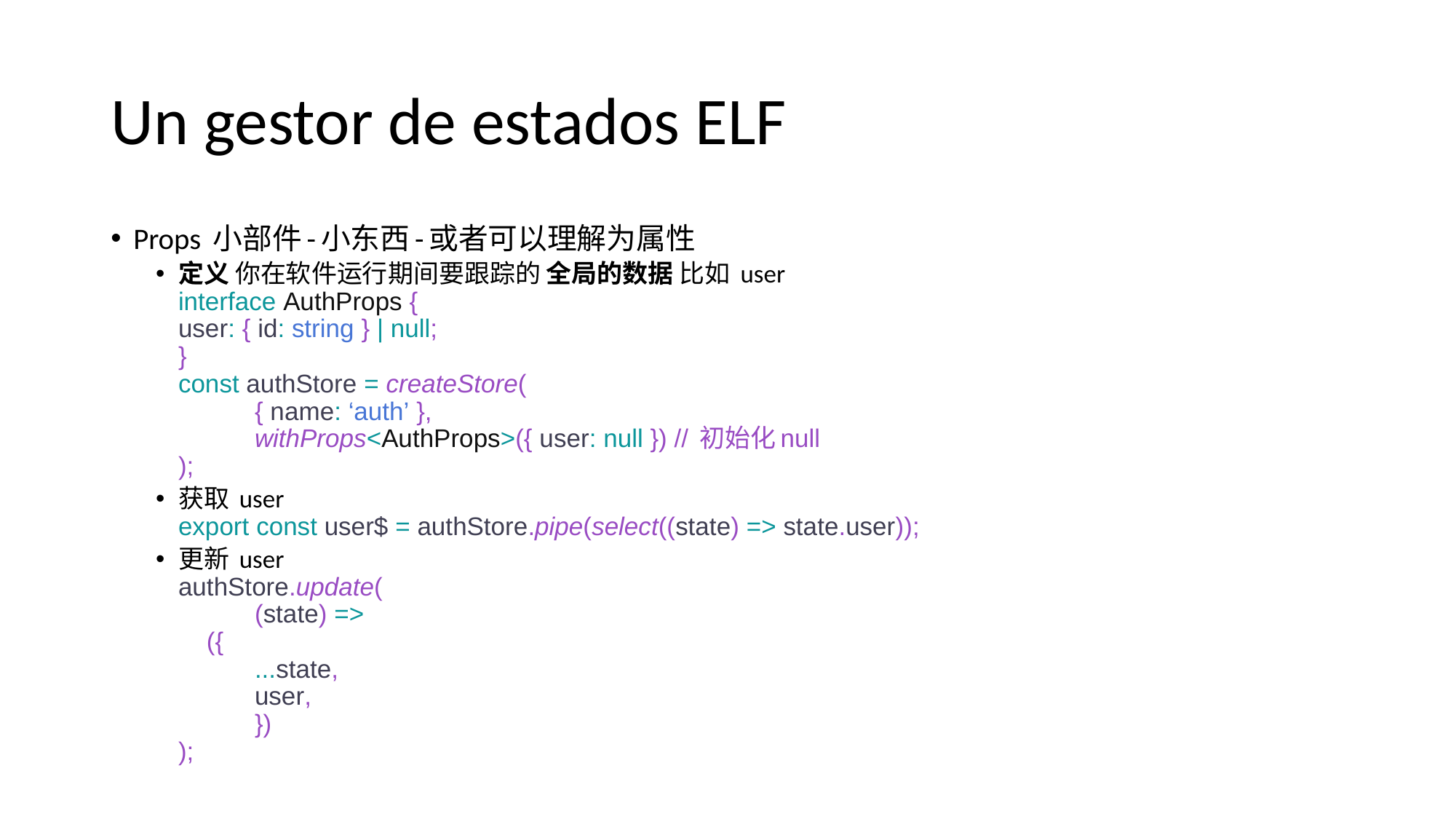

# Un gestor de estados ELF
Props 小部件-小东西-或者可以理解为属性
定义 你在软件运行期间要跟踪的 全局的数据 比如 user
interface AuthProps {
user: { id: string } | null;
}
const authStore = createStore(
	{ name: ‘auth’ },
	withProps<AuthProps>({ user: null }) // 初始化null
);
获取 user
export const user$ = authStore.pipe(select((state) => state.user));
更新 user
authStore.update(
	(state) =>
    ({
		...state,
		user,
	})
);